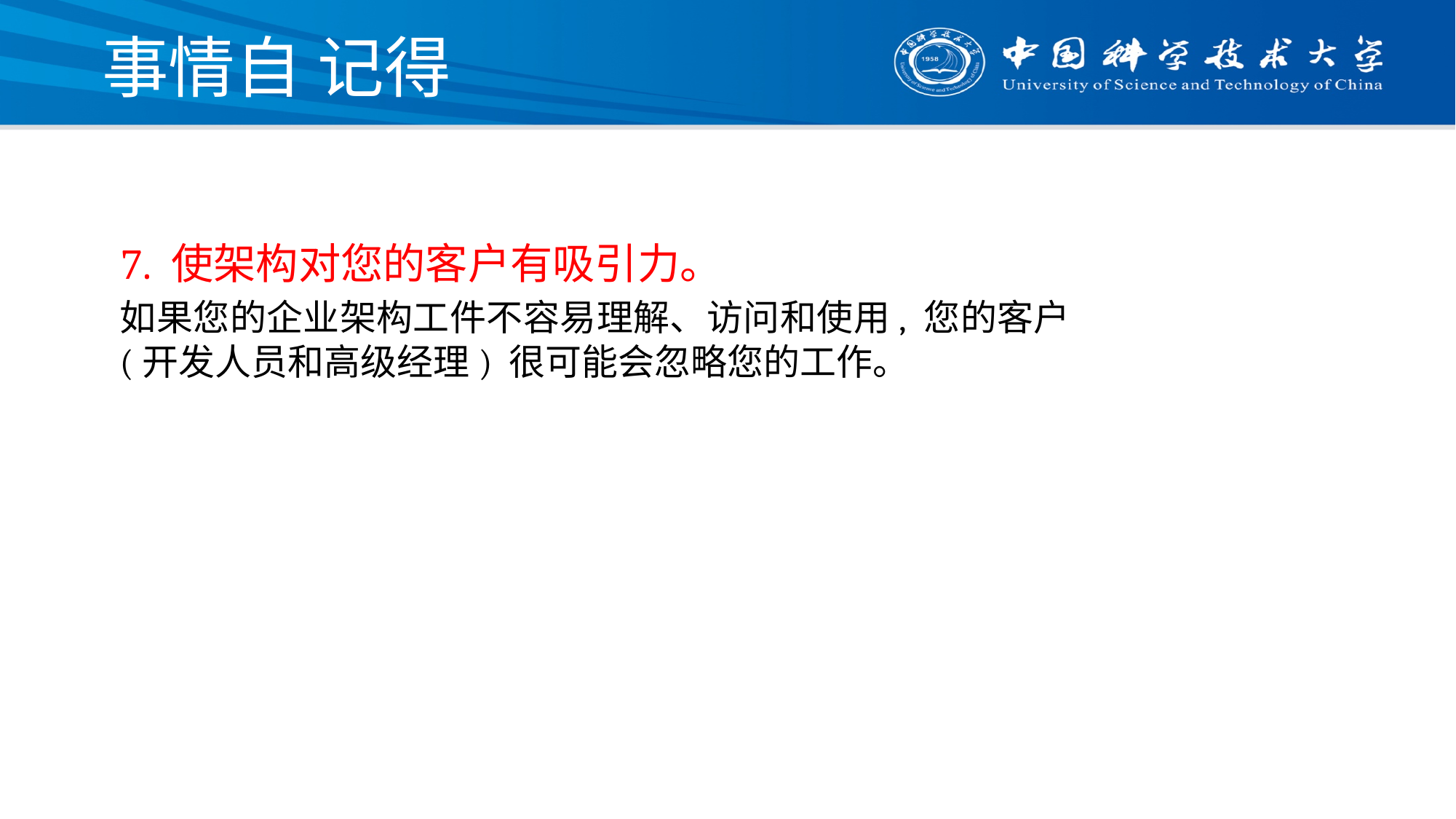

# 事情自 记得
7. 使架构对您的客户有吸引力。
如果您的企业架构工件不容易理解、访问和使用, 您的客户 (开发人员和高级经理) 很可能会忽略您的工作。